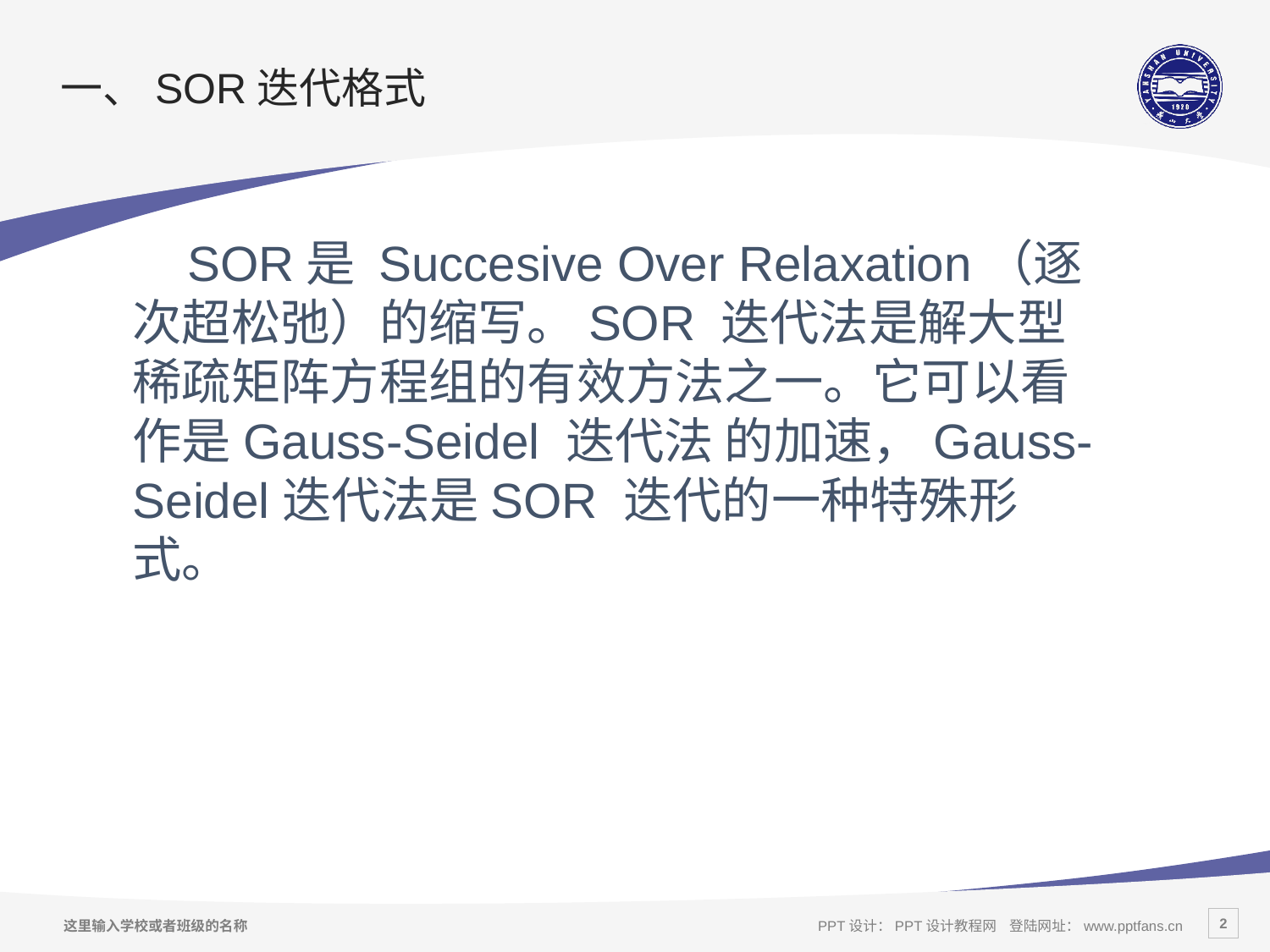

# 一、SOR迭代格式
    SOR是 Succesive Over Relaxation（逐次超松弛）的缩写。SOR 迭代法是解大型稀疏矩阵方程组的有效方法之一。它可以看作是Gauss-Seidel 迭代法 的加速，Gauss-Seidel迭代法是SOR 迭代的一种特殊形式。